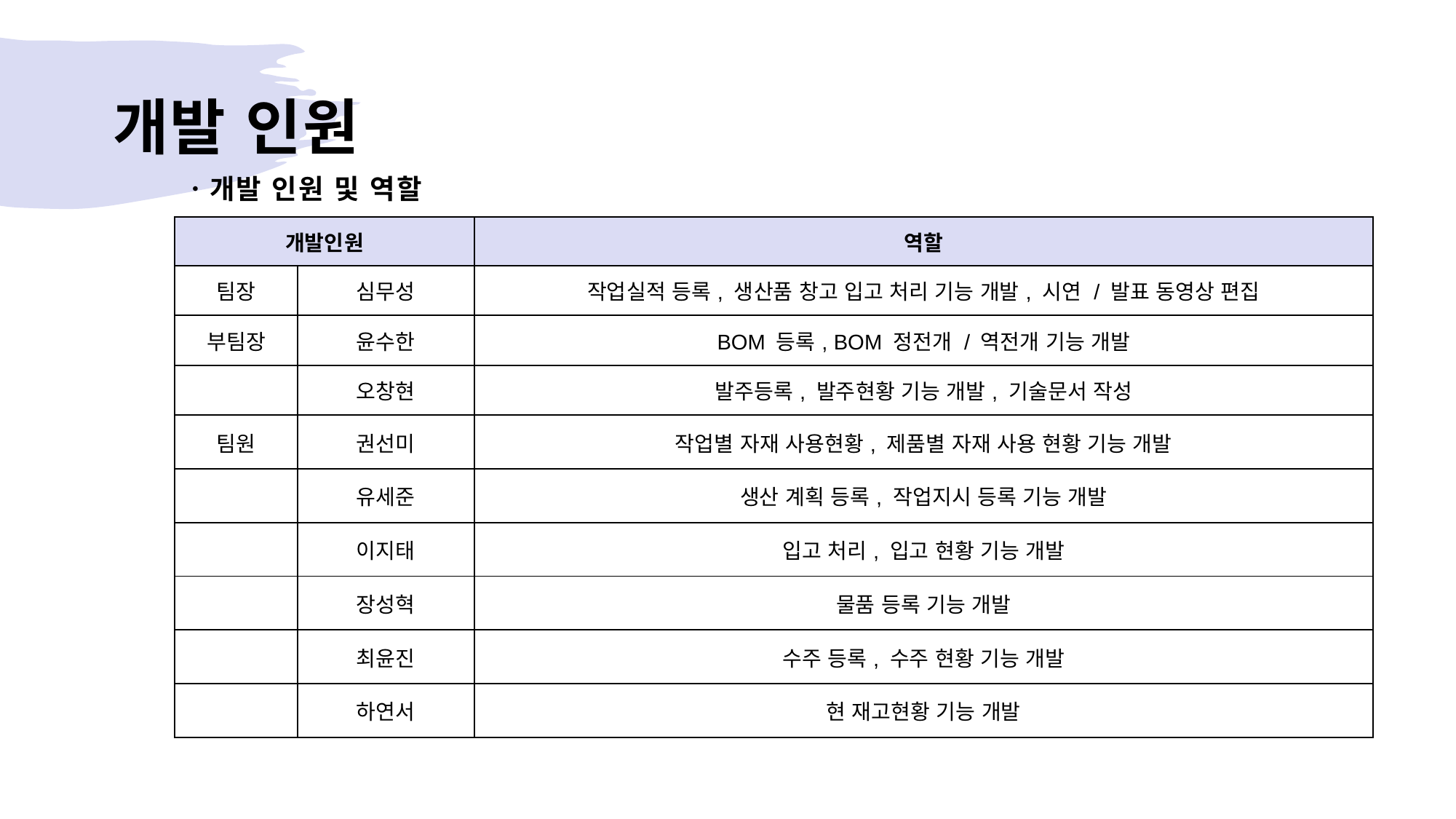

# 개발 인원
ㆍ개발 인원 및 역할
| 개발인원 |  | 역할 |
| --- | --- | --- |
| 팀장 | 심무성 | 작업실적 등록, 생산품 창고 입고 처리 기능 개발, 시연 / 발표 동영상 편집 |
| 부팀장 | 윤수한 | BOM 등록, BOM 정전개 / 역전개 기능 개발 |
|  | 오창현 | 발주등록, 발주현황 기능 개발, 기술문서 작성 |
| 팀원 | 권선미 | 작업별 자재 사용현황, 제품별 자재 사용 현황 기능 개발 |
|  | 유세준 | 생산 계획 등록, 작업지시 등록 기능 개발 |
|  | 이지태 | 입고 처리, 입고 현황 기능 개발 |
|  | 장성혁 | 물품 등록 기능 개발 |
|  | 최윤진 | 수주 등록, 수주 현황 기능 개발 |
|  | 하연서 | 현 재고현황 기능 개발 |